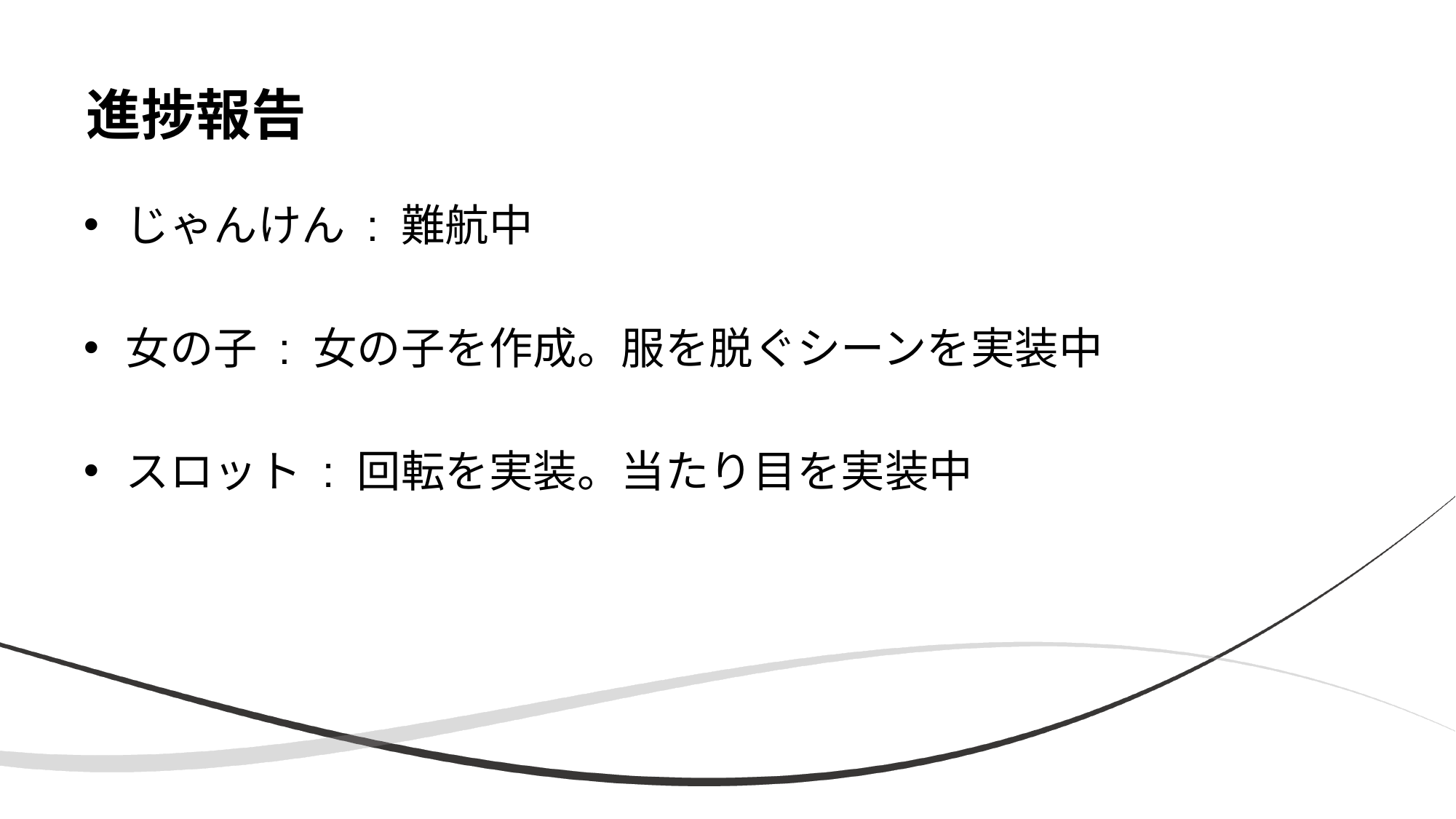

# 進捗報告
じゃんけん : 難航中

女の子 : 女の子を作成。服を脱ぐシーンを実装中

スロット : 回転を実装。当たり目を実装中